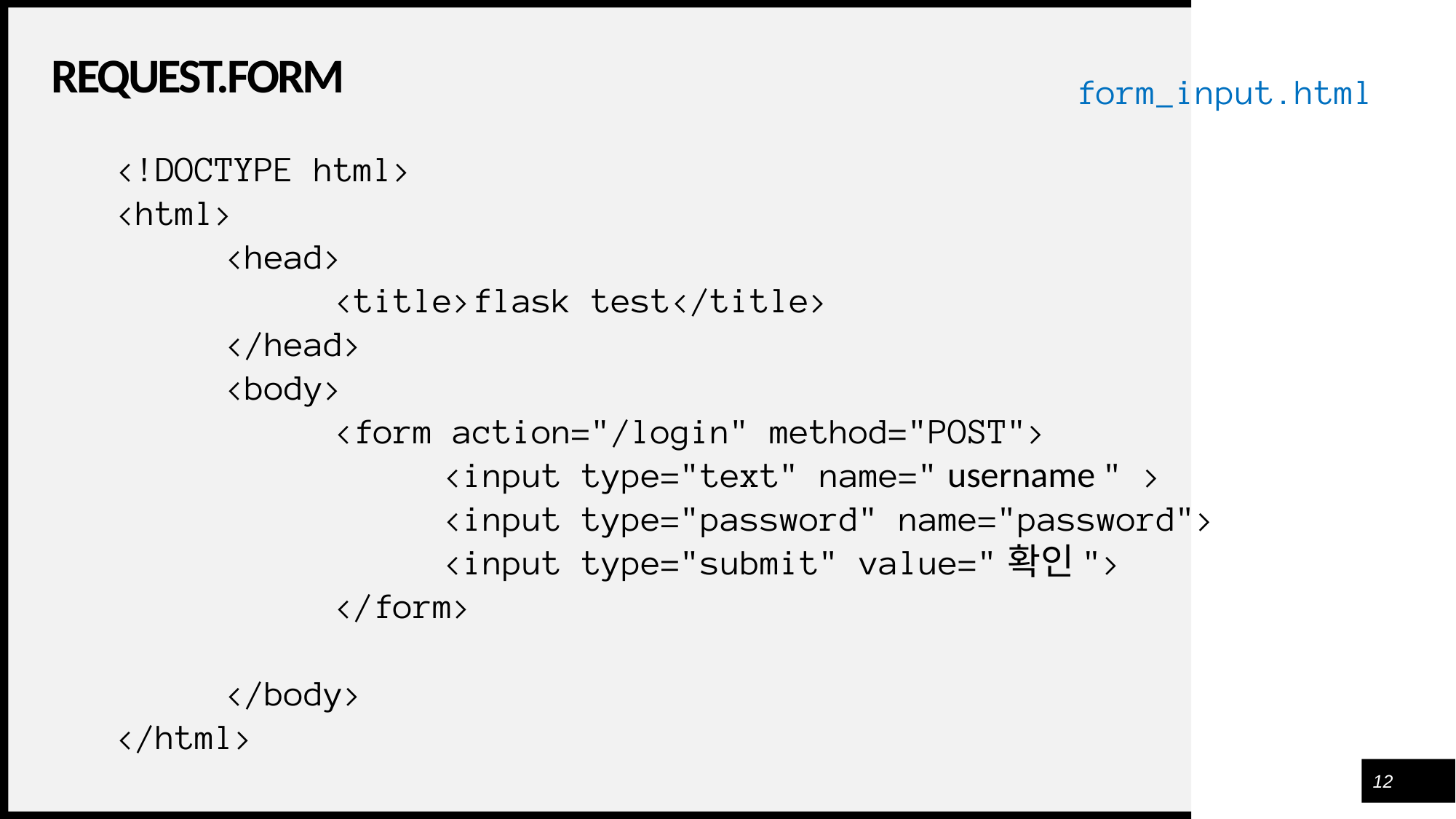

# request.form
form_input.html
<!DOCTYPE html>
<html>
	<head>
		<title>flask test</title>
	</head>
	<body>
		<form action="/login" method="POST">
			<input type="text" name=" username " >
			<input type="password" name="password">
			<input type="submit" value="확인">
		</form>
	</body>
</html>
12